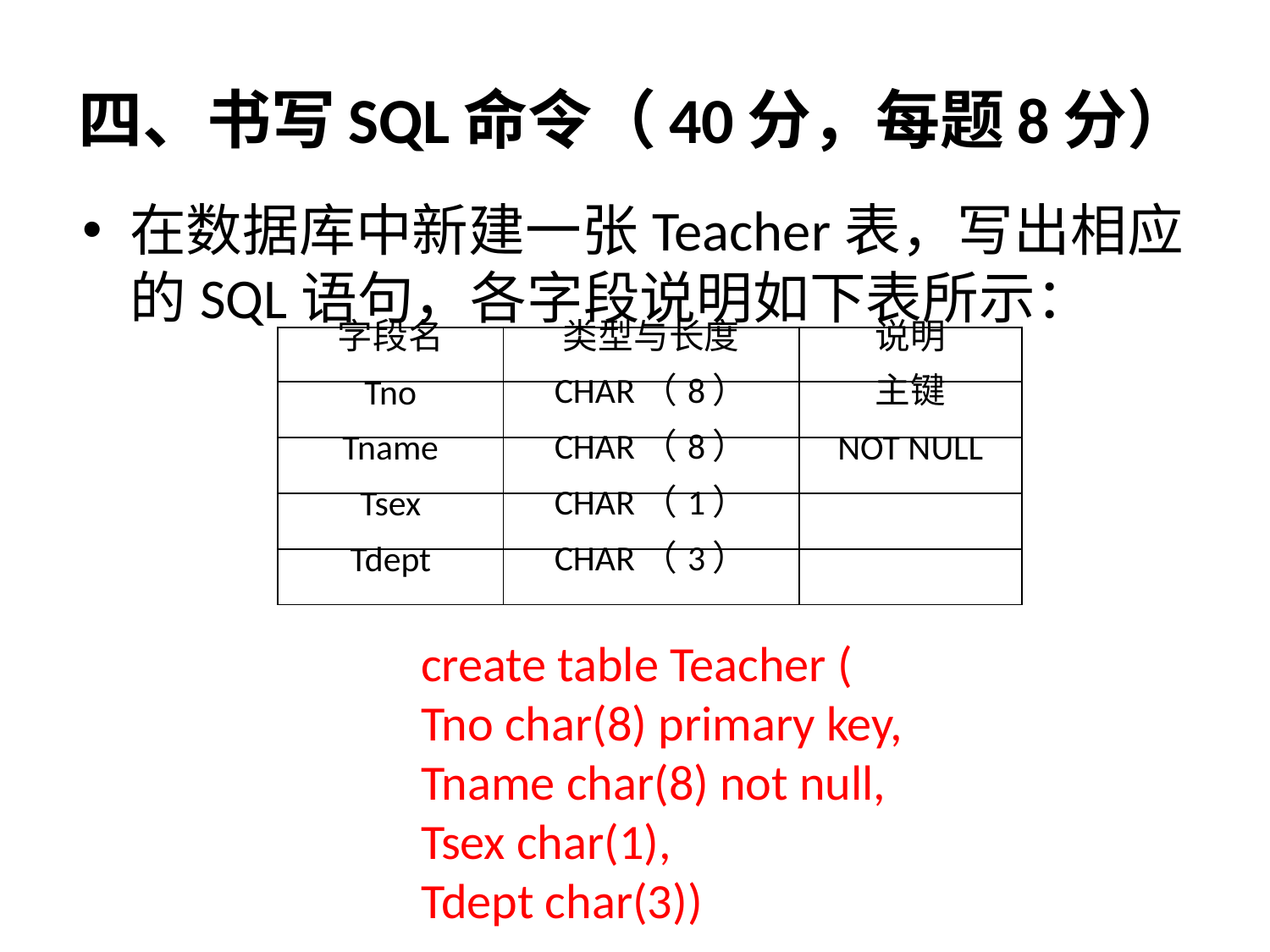

# 四、书写SQL命令（40分，每题8分）
在数据库中新建一张Teacher表，写出相应的SQL语句，各字段说明如下表所示：

| 字段名 | 类型与长度 | 说明 |
| --- | --- | --- |
| Tno | CHAR（8） | 主键 |
| Tname | CHAR（8） | NOT NULL |
| Tsex | CHAR（1） |  |
| Tdept | CHAR（3） |  |
create table Teacher (
Tno char(8) primary key,
Tname char(8) not null,
Tsex char(1),
Tdept char(3))